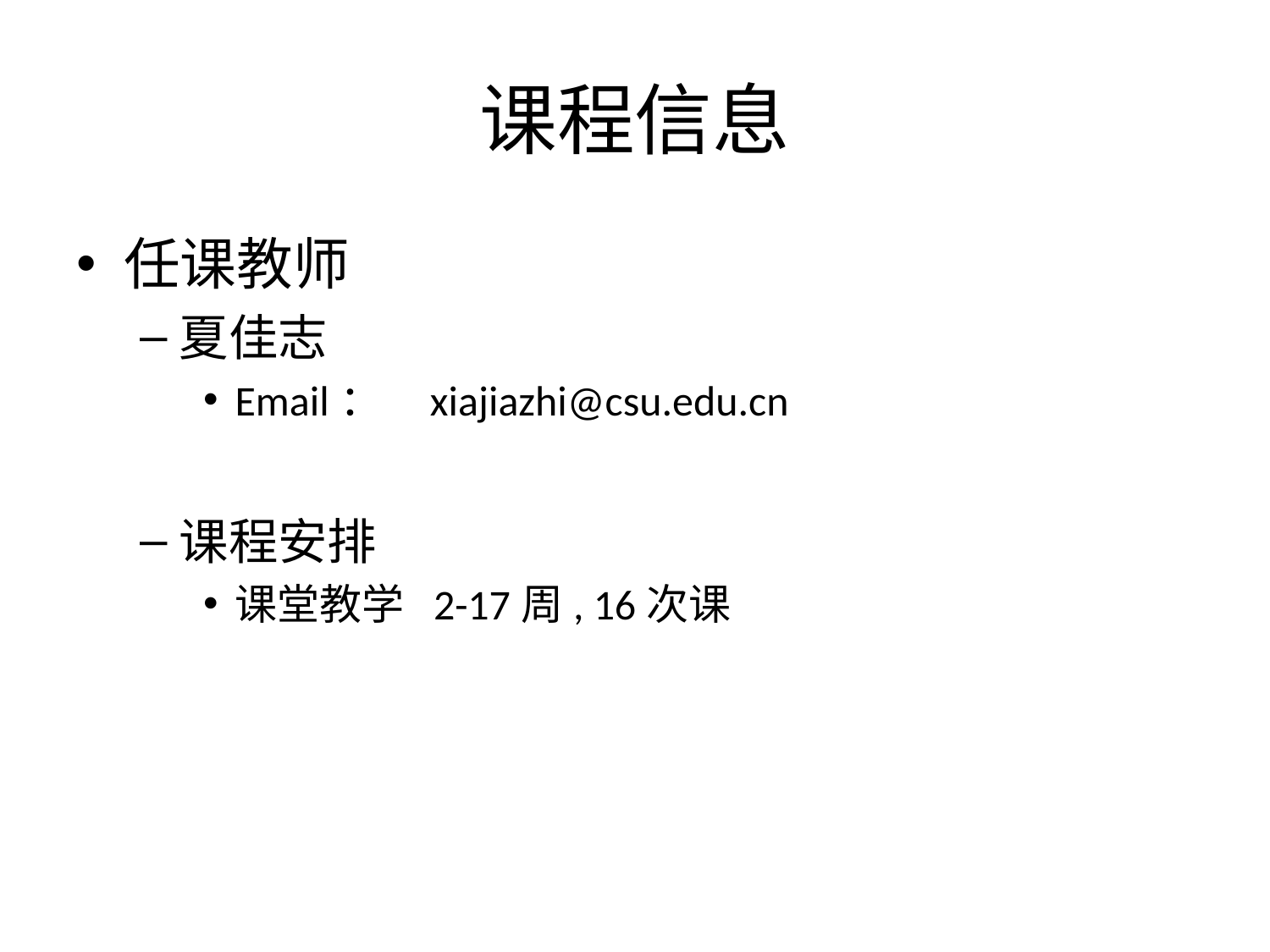

# 课程信息
任课教师
夏佳志
Email：    xiajiazhi@csu.edu.cn

课程安排
课堂教学  2-17周, 16次课